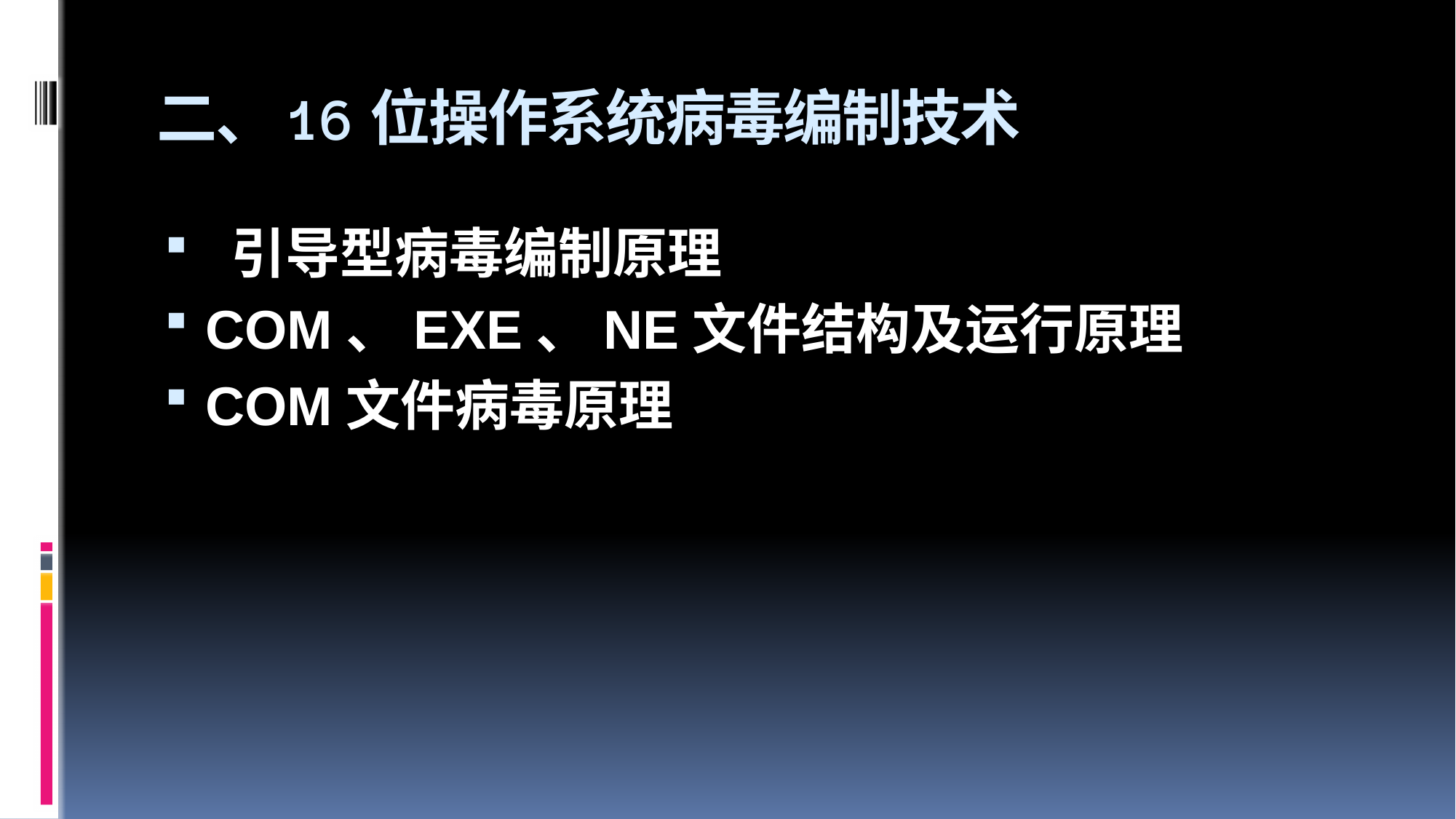

# 二、16位操作系统病毒编制技术
 引导型病毒编制原理
COM、EXE、NE文件结构及运行原理
COM文件病毒原理